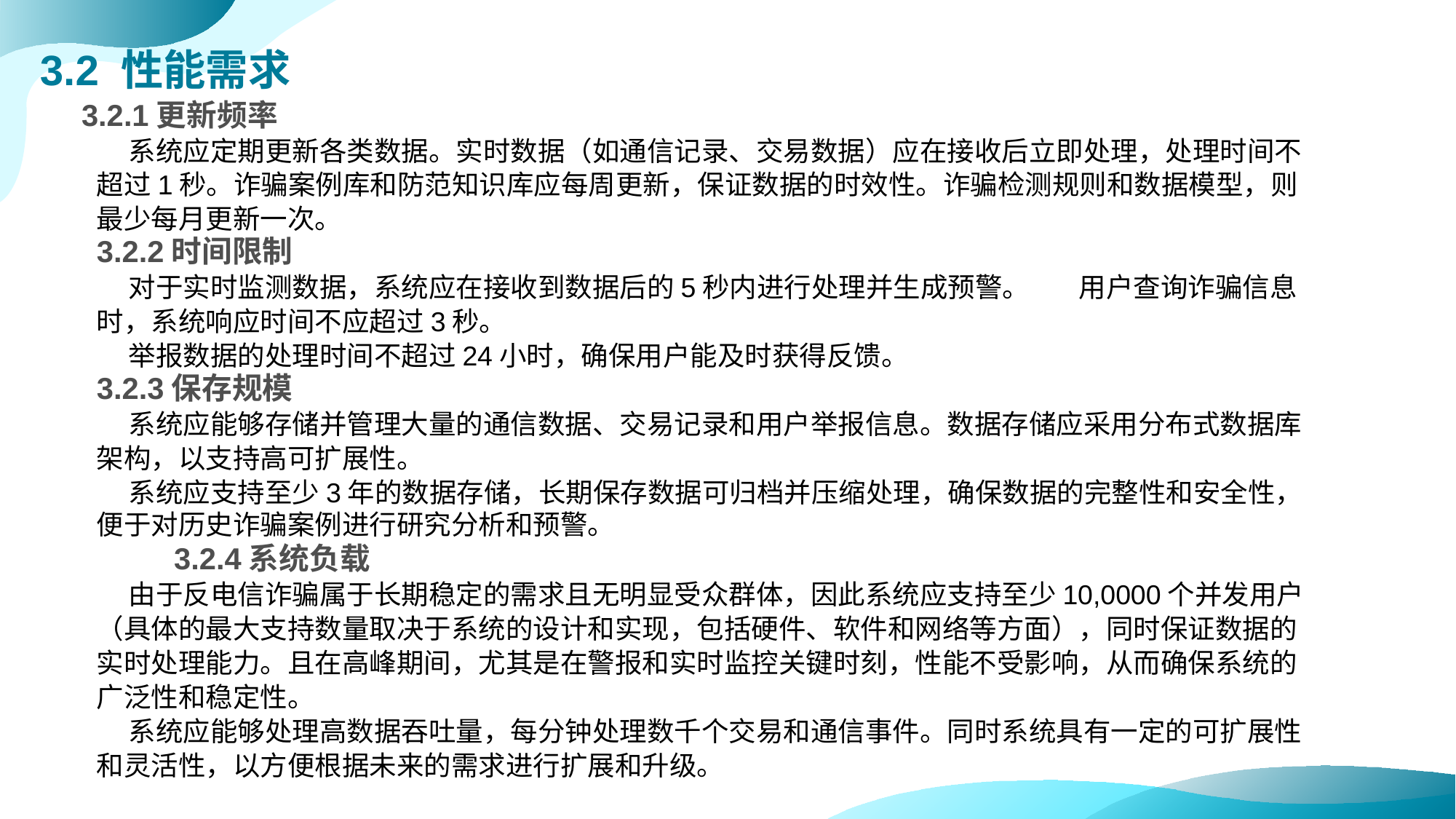

# 3.2 性能需求
  3.2.1更新频率
系统应定期更新各类数据。实时数据（如通信记录、交易数据）应在接收后立即处理，处理时间不超过1秒。诈骗案例库和防范知识库应每周更新，保证数据的时效性。诈骗检测规则和数据模型，则最少每月更新一次。
3.2.2时间限制
对于实时监测数据，系统应在接收到数据后的5秒内进行处理并生成预警。	用户查询诈骗信息时，系统响应时间不应超过3秒。
举报数据的处理时间不超过24小时，确保用户能及时获得反馈。
3.2.3保存规模
系统应能够存储并管理大量的通信数据、交易记录和用户举报信息。数据存储应采用分布式数据库架构，以支持高可扩展性。
系统应支持至少3年的数据存储，长期保存数据可归档并压缩处理，确保数据的完整性和安全性，便于对历史诈骗案例进行研究分析和预警。
	3.2.4系统负载
由于反电信诈骗属于长期稳定的需求且无明显受众群体，因此系统应支持至少10,0000个并发用户（具体的最大支持数量取决于系统的设计和实现，包括硬件、软件和网络等方面），同时保证数据的实时处理能力。且在高峰期间，尤其是在警报和实时监控关键时刻，性能不受影响，从而确保系统的广泛性和稳定性。
系统应能够处理高数据吞吐量，每分钟处理数千个交易和通信事件。同时系统具有一定的可扩展性和灵活性，以方便根据未来的需求进行扩展和升级。